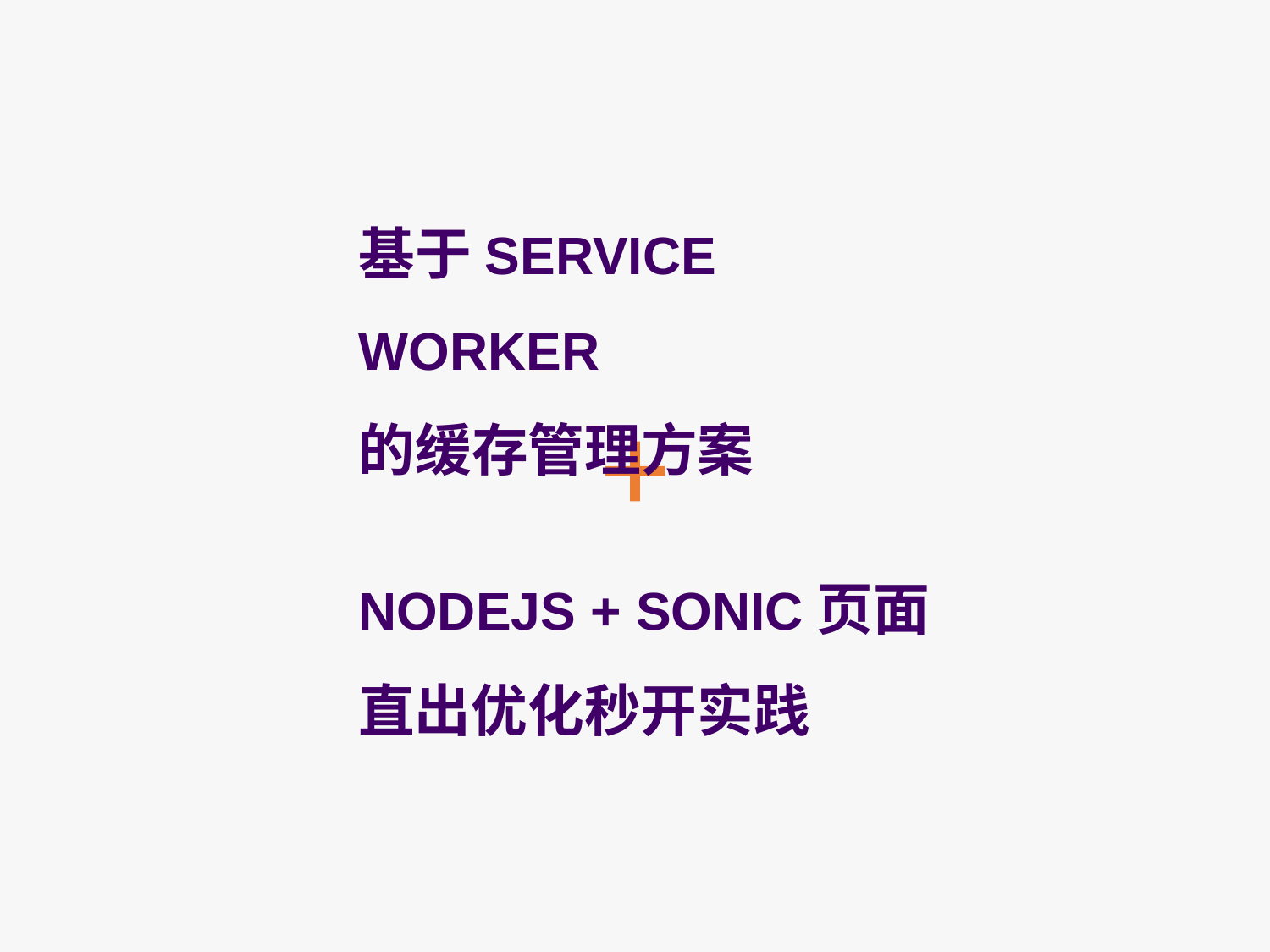

基于SERVICE WORKER
的缓存管理方案

NODEJS + SONIC页面
直出优化秒开实践